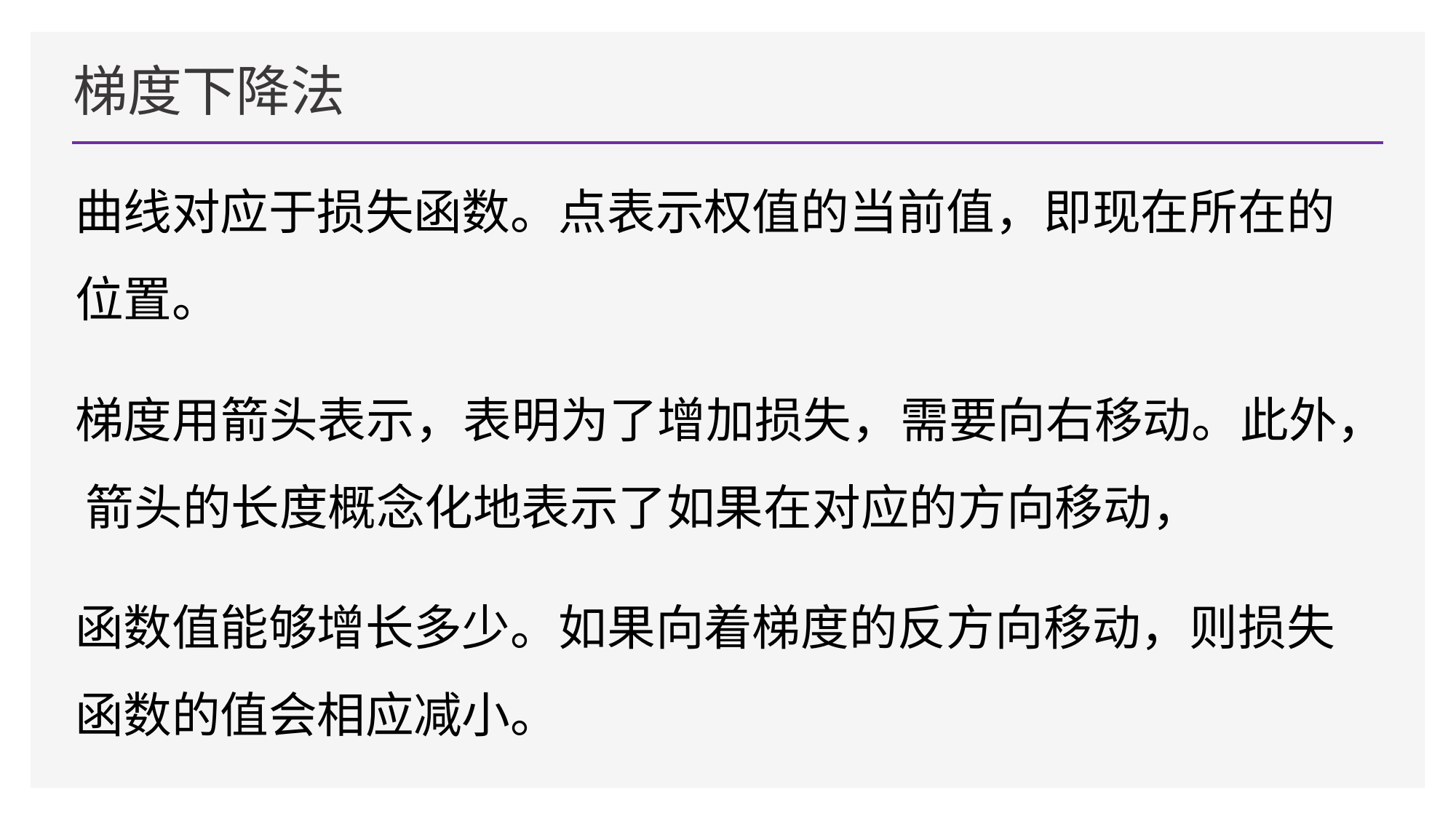

# 梯度下降法
曲线对应于损失函数。点表示权值的当前值，即现在所在的 位置。
梯度用箭头表示，表明为了增加损失，需要向右移动。此外， 箭头的长度概念化地表示了如果在对应的方向移动，
函数值能够增长多少。如果向着梯度的反方向移动，则损失 函数的值会相应减小。